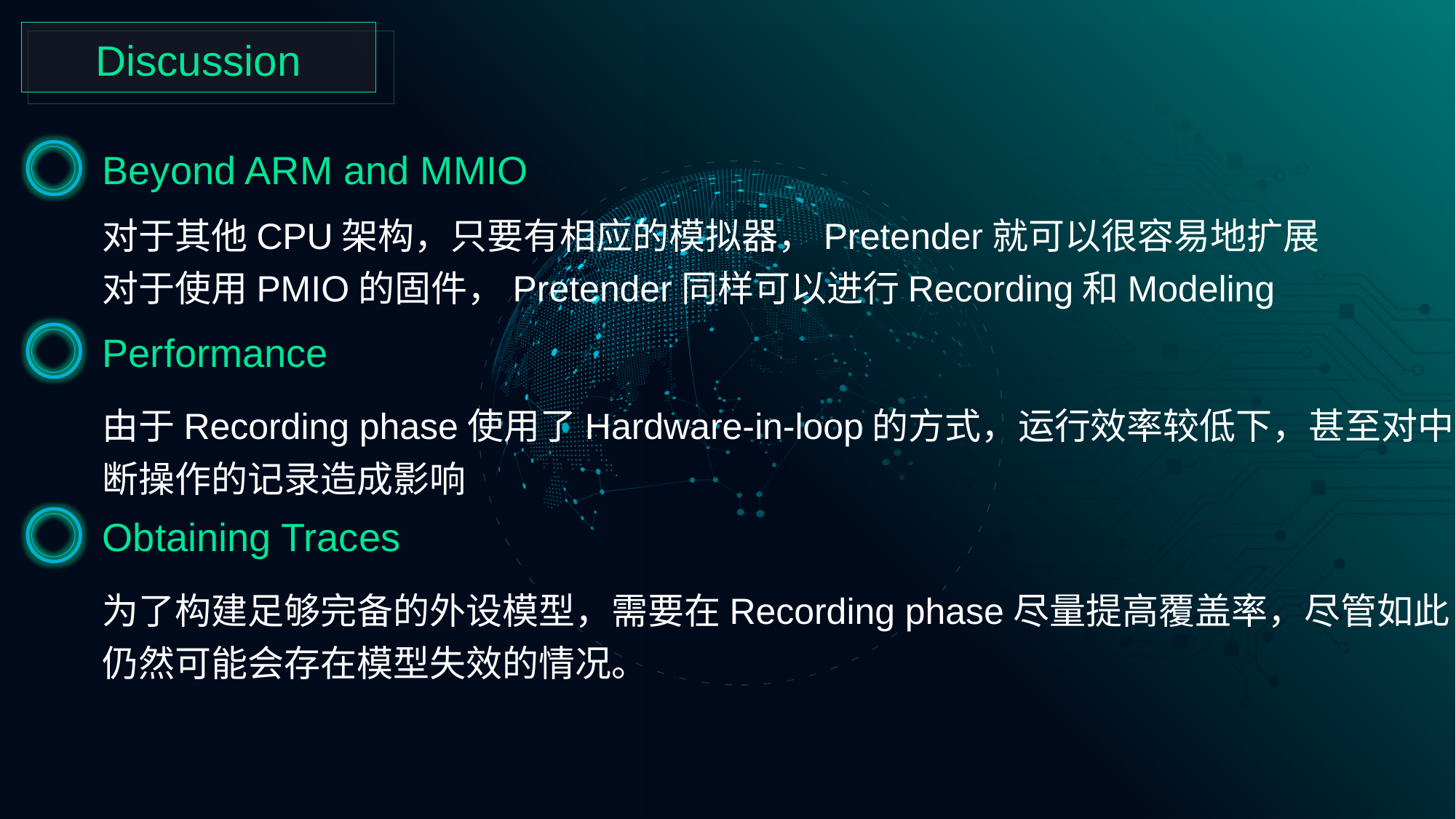

Discussion

Beyond ARM and MMIO

对于其他CPU架构，只要有相应的模拟器，Pretender就可以很容易地扩展
对于使用PMIO的固件，Pretender同样可以进行Recording和Modeling
Performance

由于Recording phase使用了Hardware-in-loop的方式，运行效率较低下，甚至对中断操作的记录造成影响
Obtaining Traces

为了构建足够完备的外设模型，需要在Recording phase尽量提高覆盖率，尽管如此仍然可能会存在模型失效的情况。